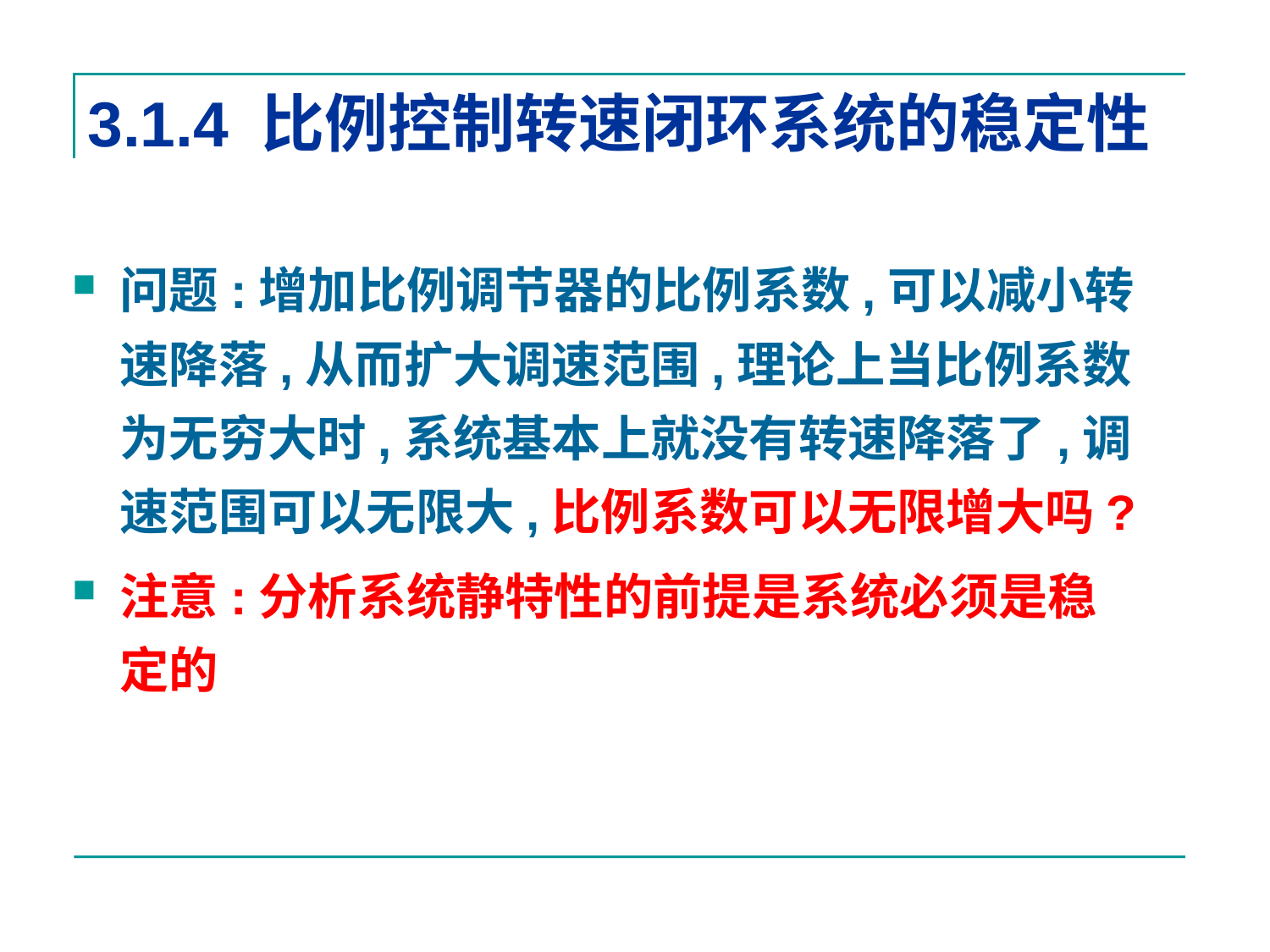

# 3.1.4 比例控制转速闭环系统的稳定性
问题:增加比例调节器的比例系数,可以减小转速降落,从而扩大调速范围,理论上当比例系数为无穷大时,系统基本上就没有转速降落了,调速范围可以无限大,比例系数可以无限增大吗?
注意:分析系统静特性的前提是系统必须是稳定的